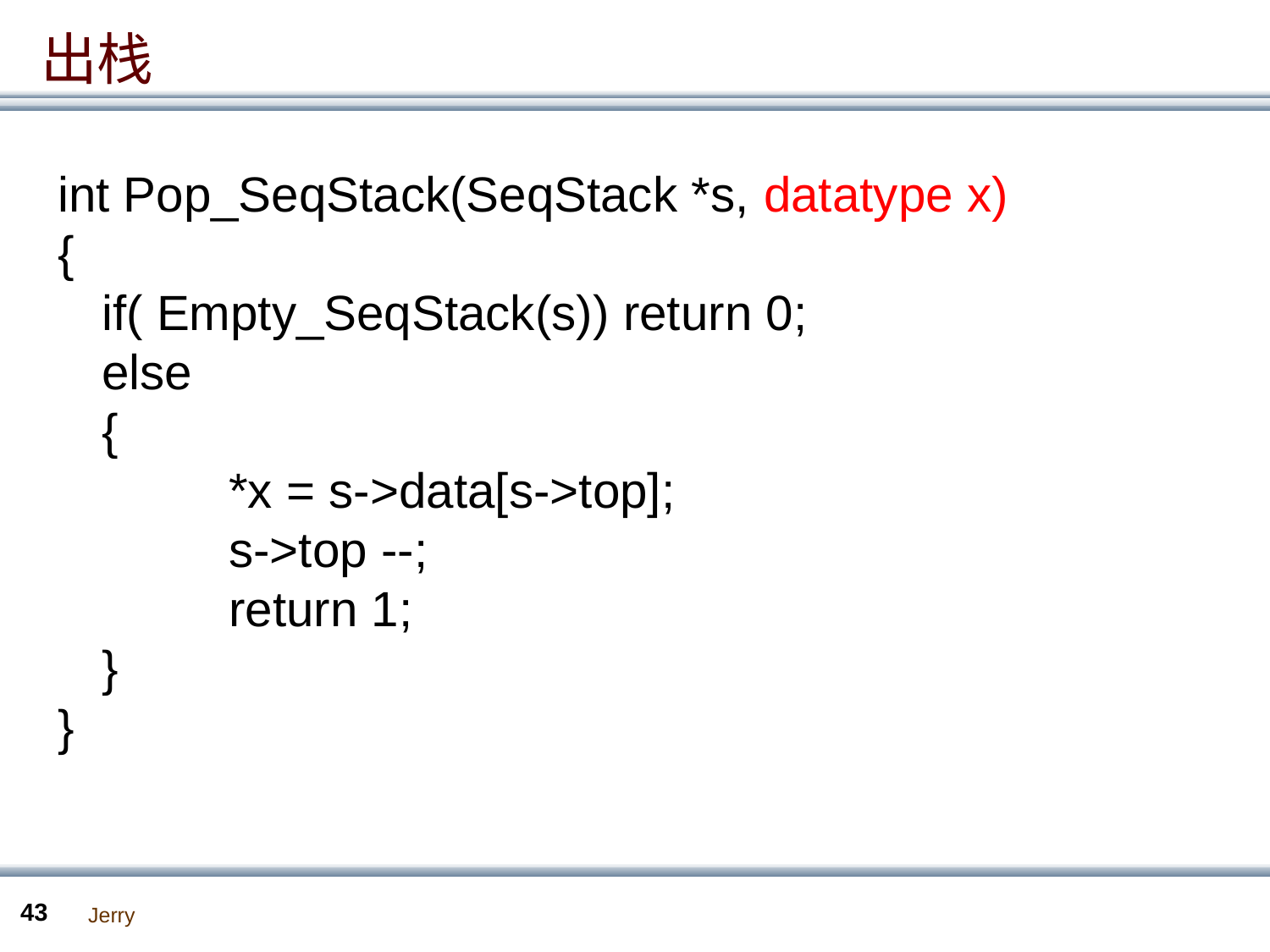

出栈
int Pop_SeqStack(SeqStack *s, datatype x)
{
	if( Empty_SeqStack(s)) return 0;
	else
	{
		*x = s->data[s->top];
		s->top --;
		return 1;
	}
}